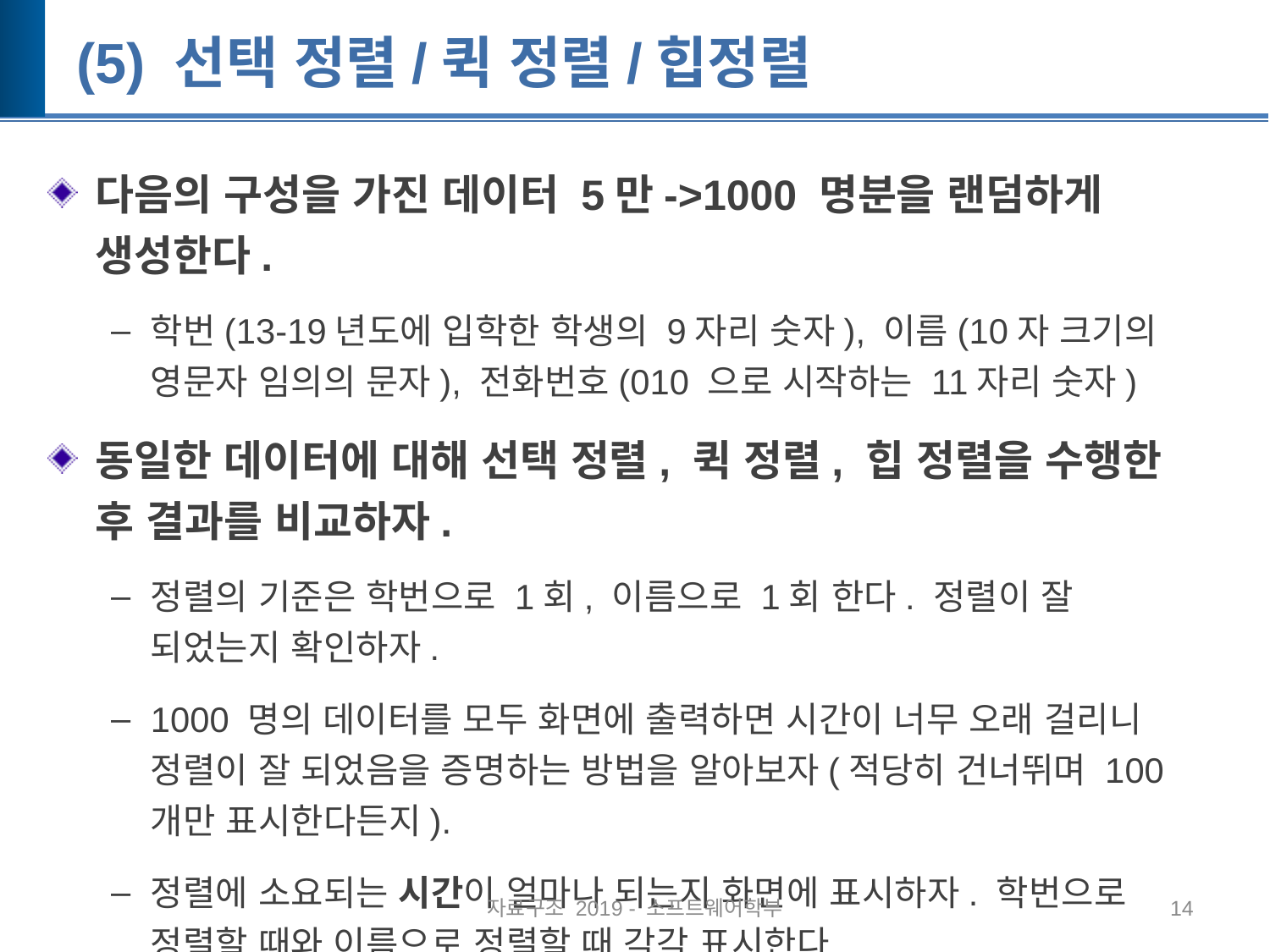

# (5) 선택 정렬/퀵 정렬/힙정렬
다음의 구성을 가진 데이터 5만->1000 명분을 랜덤하게 생성한다.
학번(13-19년도에 입학한 학생의 9자리 숫자), 이름(10자 크기의 영문자 임의의 문자), 전화번호(010 으로 시작하는 11자리 숫자)
동일한 데이터에 대해 선택 정렬, 퀵 정렬, 힙 정렬을 수행한 후 결과를 비교하자.
정렬의 기준은 학번으로 1회, 이름으로 1회 한다. 정렬이 잘 되었는지 확인하자.
1000 명의 데이터를 모두 화면에 출력하면 시간이 너무 오래 걸리니 정렬이 잘 되었음을 증명하는 방법을 알아보자(적당히 건너뛰며 100개만 표시한다든지).
정렬에 소요되는 시간이 얼마나 되는지 화면에 표시하자. 학번으로 정렬할 때와 이름으로 정렬할 때 각각 표시한다.
자료구조 2019 - 소프트웨어학부
14